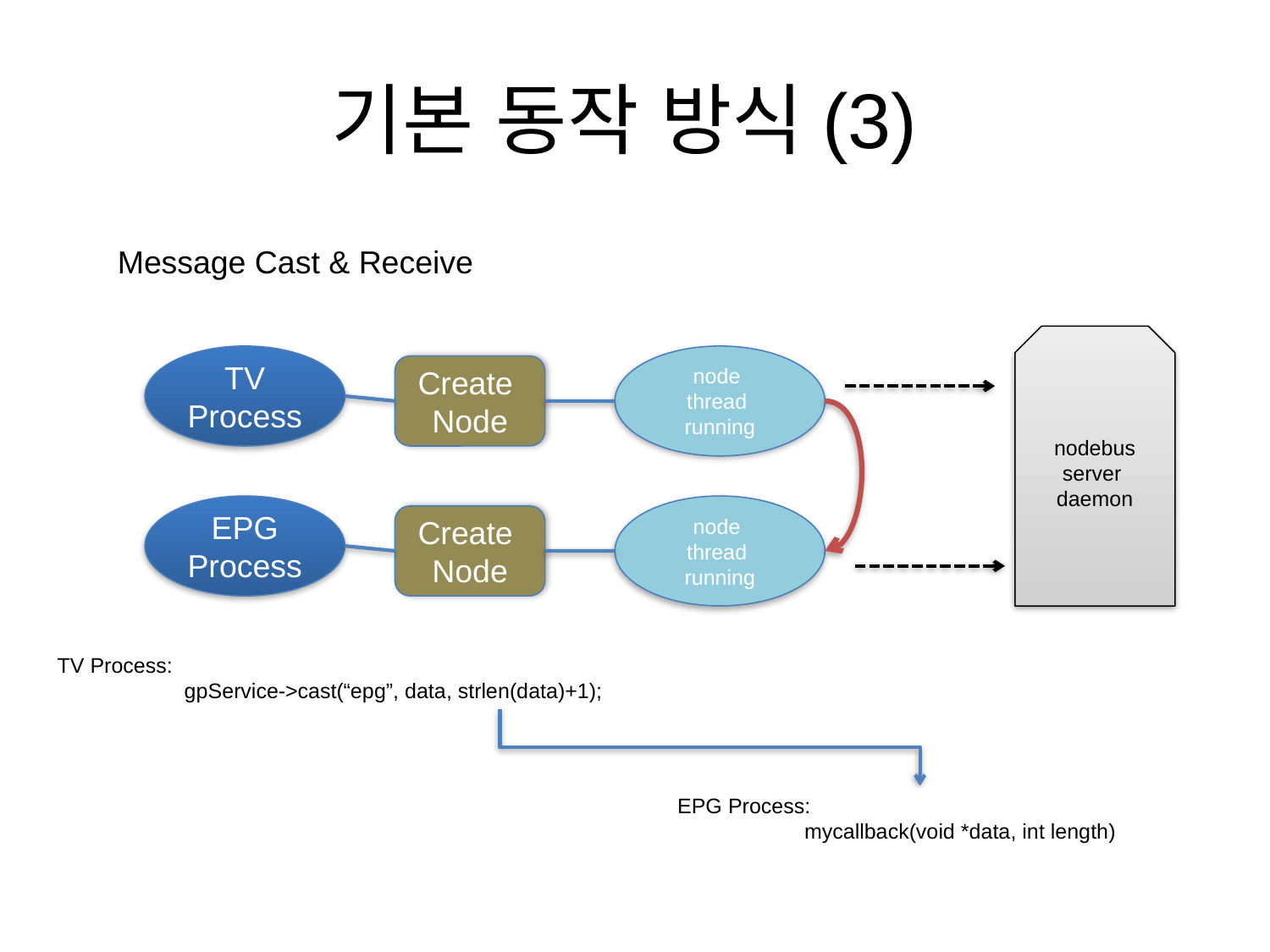

# 기본 동작 방식(3)
Message Cast & Receive
nodebus
server
daemon
TV
Process
node
thread
running
Create
Node
EPG
Process
node
thread
running
Create
Node
TV Process:
	gpService->cast(“epg”, data, strlen(data)+1);
EPG Process:
	mycallback(void *data, int length)